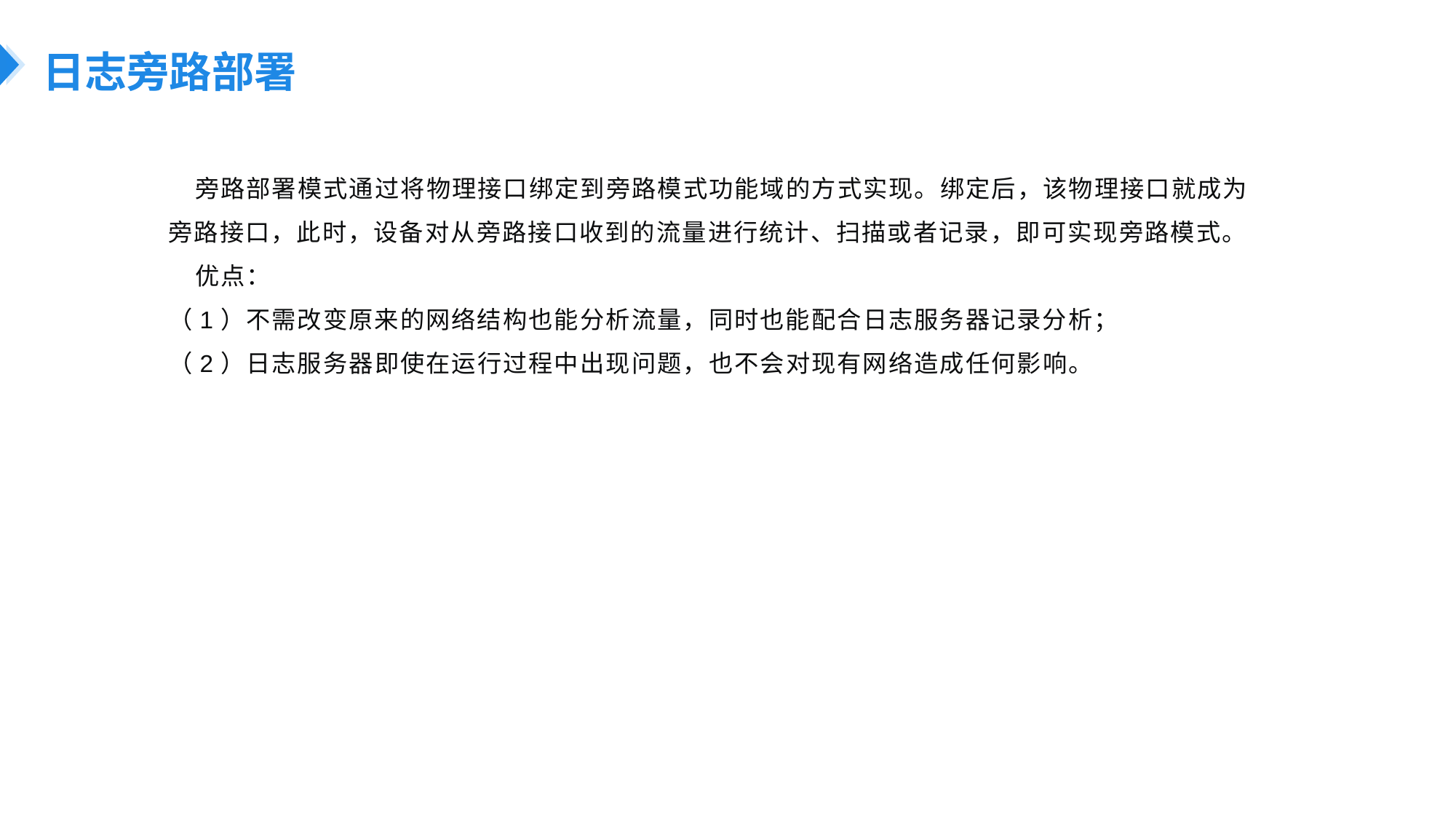

# 日志旁路部署
   旁路部署模式通过将物理接口绑定到旁路模式功能域的方式实现。绑定后，该物理接口就成为旁路接口，此时，设备对从旁路接口收到的流量进行统计、扫描或者记录，即可实现旁路模式。
   优点：
（1）不需改变原来的网络结构也能分析流量，同时也能配合日志服务器记录分析；
（2）日志服务器即使在运行过程中出现问题，也不会对现有网络造成任何影响。